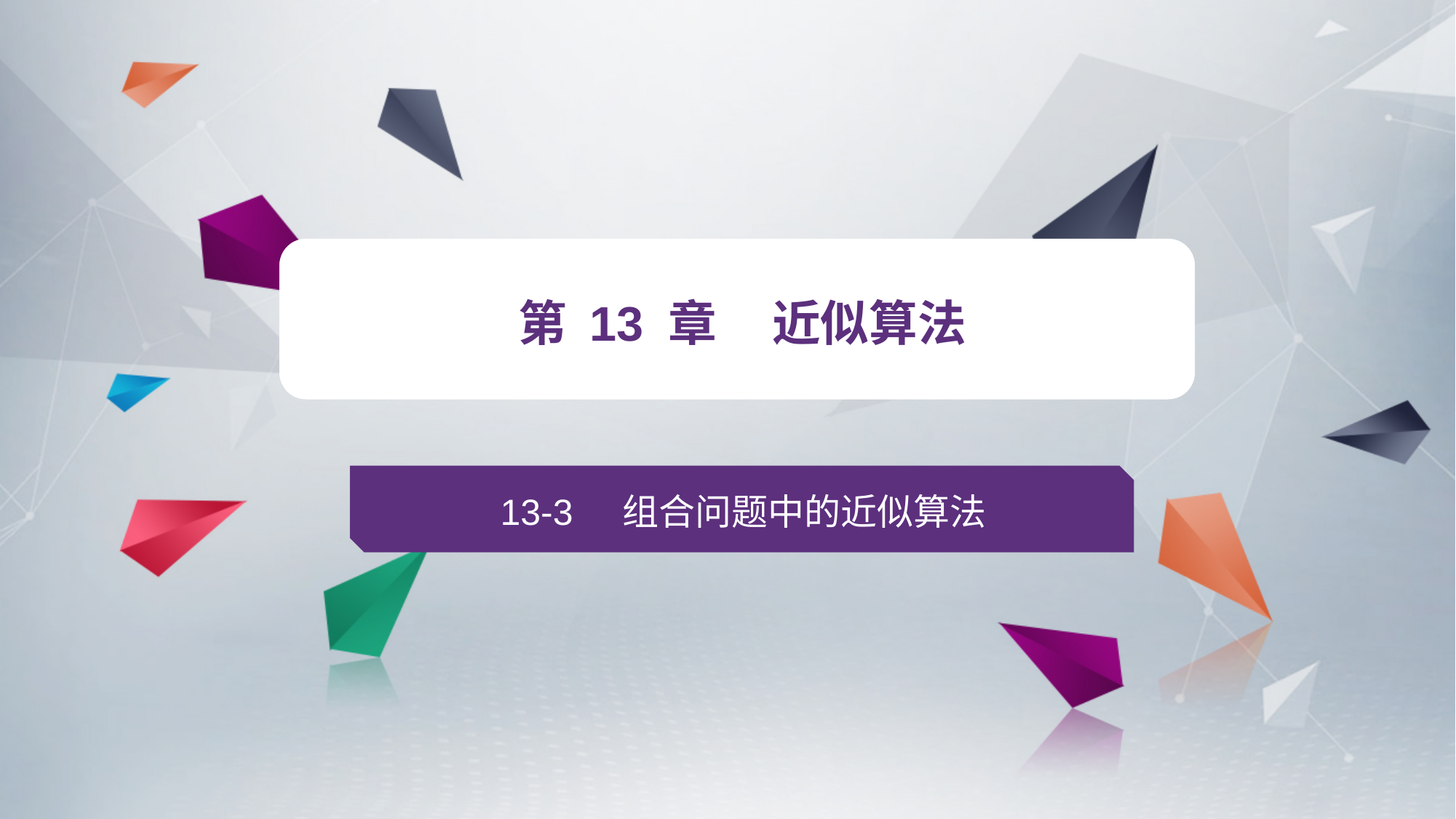

v
第 13 章     近似算法

13-3    组合问题中的近似算法